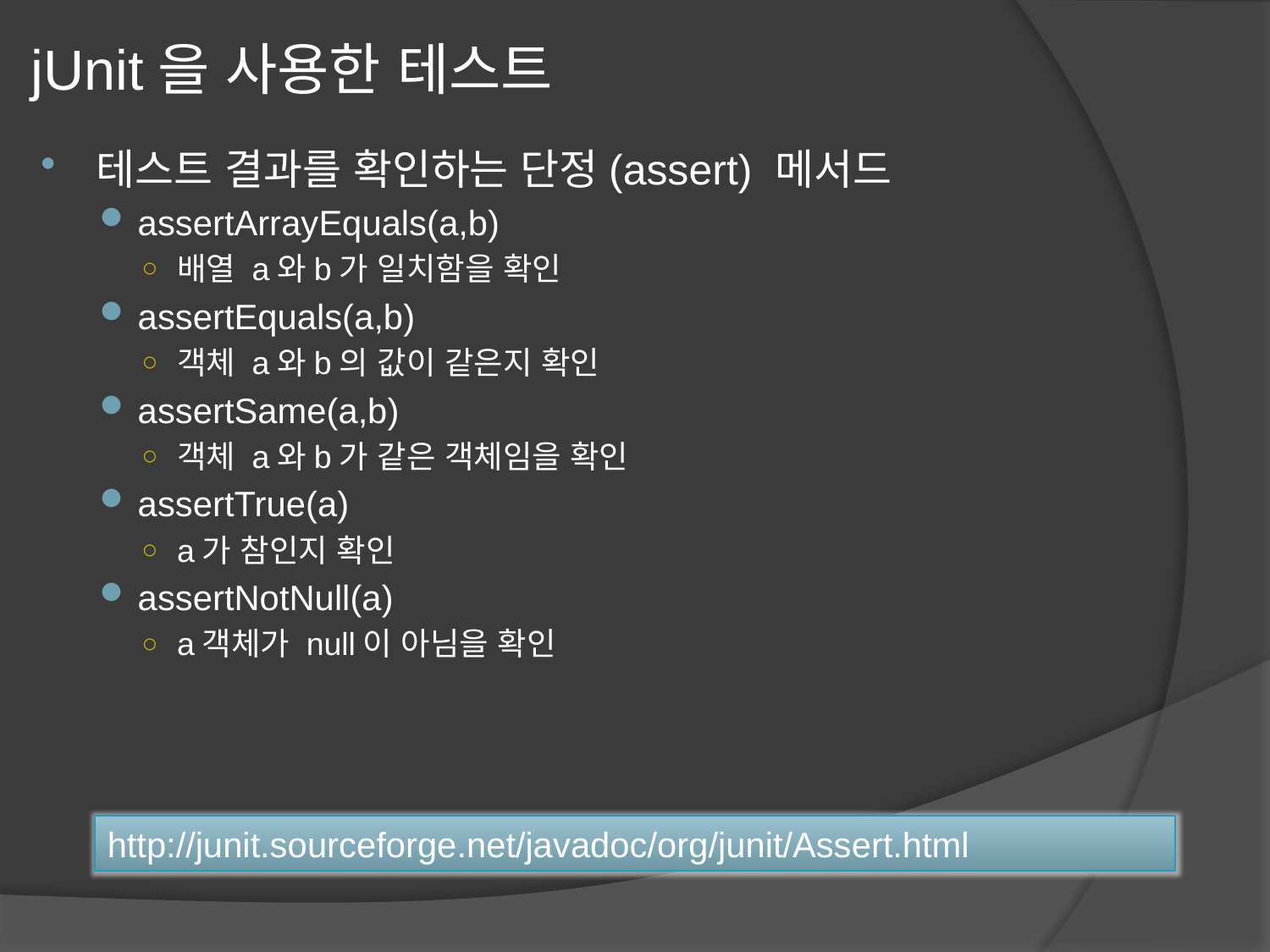

# jUnit을 사용한 테스트
테스트 결과를 확인하는 단정(assert) 메서드
assertArrayEquals(a,b)
배열 a와b가 일치함을 확인
assertEquals(a,b)
객체 a와b의 값이 같은지 확인
assertSame(a,b)
객체 a와b가 같은 객체임을 확인
assertTrue(a)
a가 참인지 확인
assertNotNull(a)
a객체가 null이 아님을 확인
http://junit.sourceforge.net/javadoc/org/junit/Assert.html